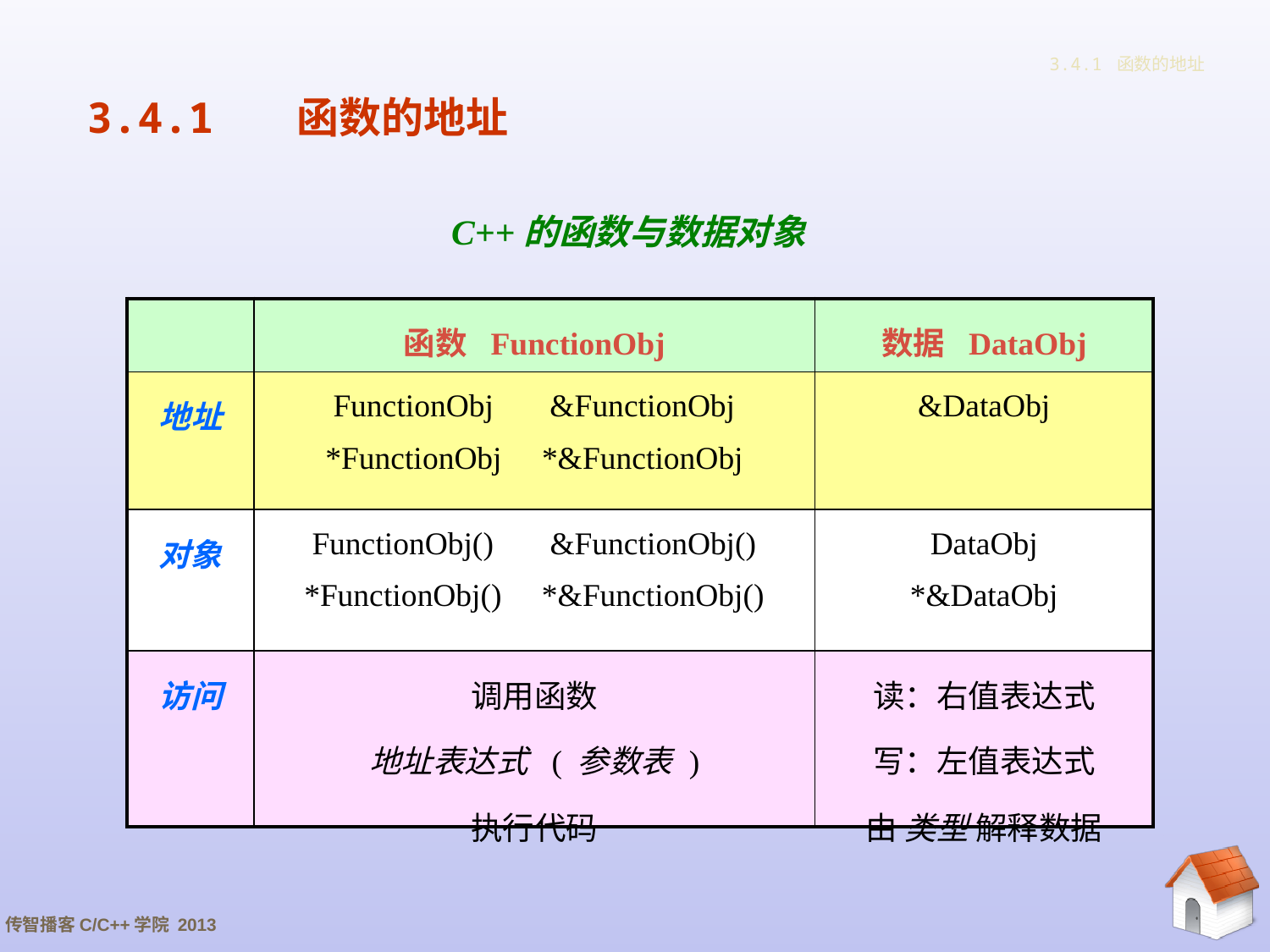

# 3.4.1 函数的地址
3.4.1	 函数的地址
C++的函数与数据对象
|  | 函数 FunctionObj | 数据 DataObj |
| --- | --- | --- |
| 地址 | FunctionObj &FunctionObj \*FunctionObj \*&FunctionObj | &DataObj |
| 对象 | FunctionObj() &FunctionObj() \*FunctionObj() \*&FunctionObj() | DataObj \*&DataObj |
| 访问 | 调用函数 地址表达式 ( 参数表 ) 执行代码 | 读：右值表达式 写：左值表达式 由 类型 解释数据 |